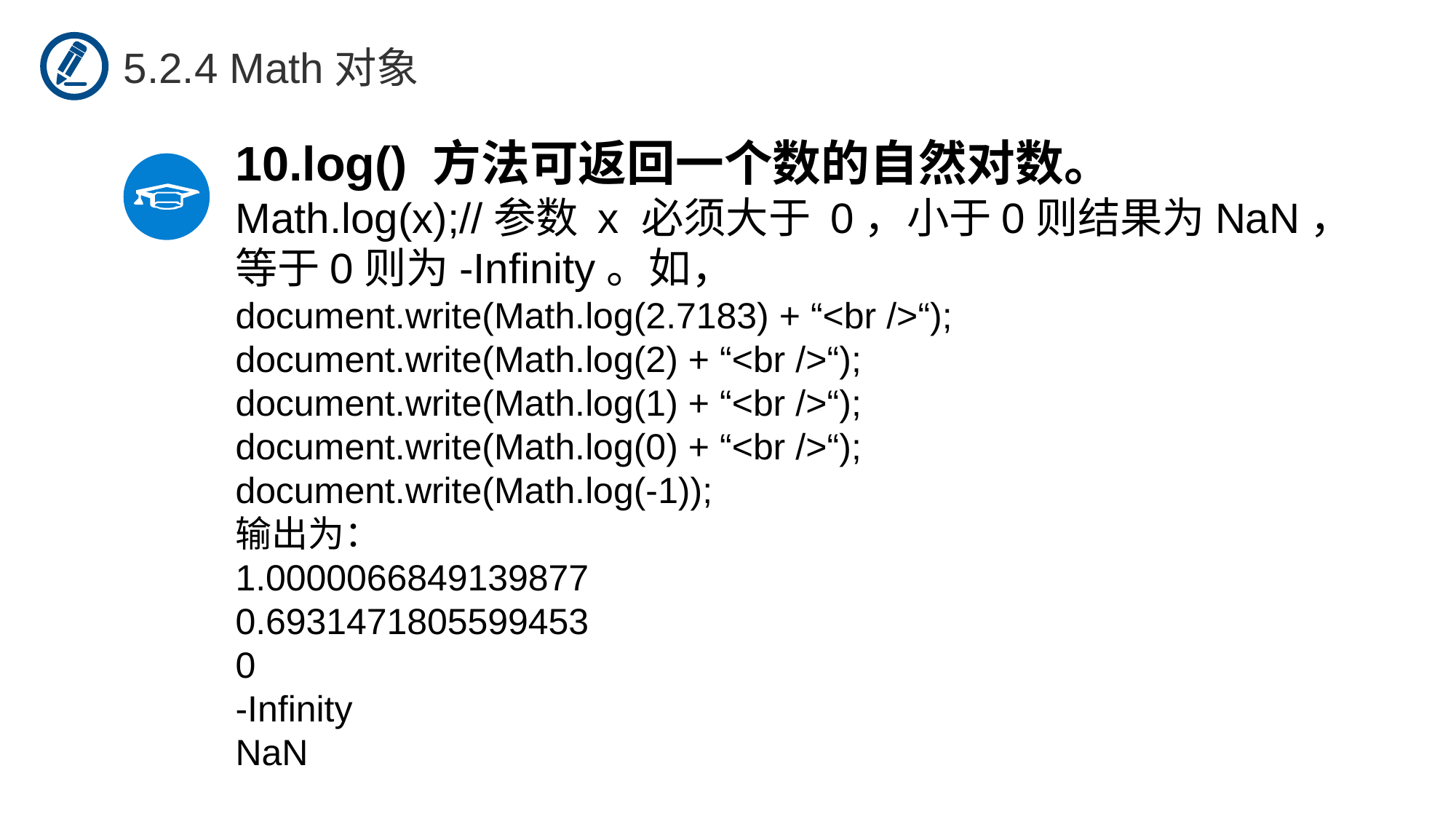

5.2.4 Math对象
log() 方法可返回一个数的自然对数。
Math.log(x);//参数 x 必须大于 0，小于0则结果为NaN，等于0则为-Infinity。如，
document.write(Math.log(2.7183) + “<br />“);
document.write(Math.log(2) + “<br />“);
document.write(Math.log(1) + “<br />“);
document.write(Math.log(0) + “<br />“);
document.write(Math.log(-1));
输出为：
1.0000066849139877
0.6931471805599453
0
-Infinity
NaN